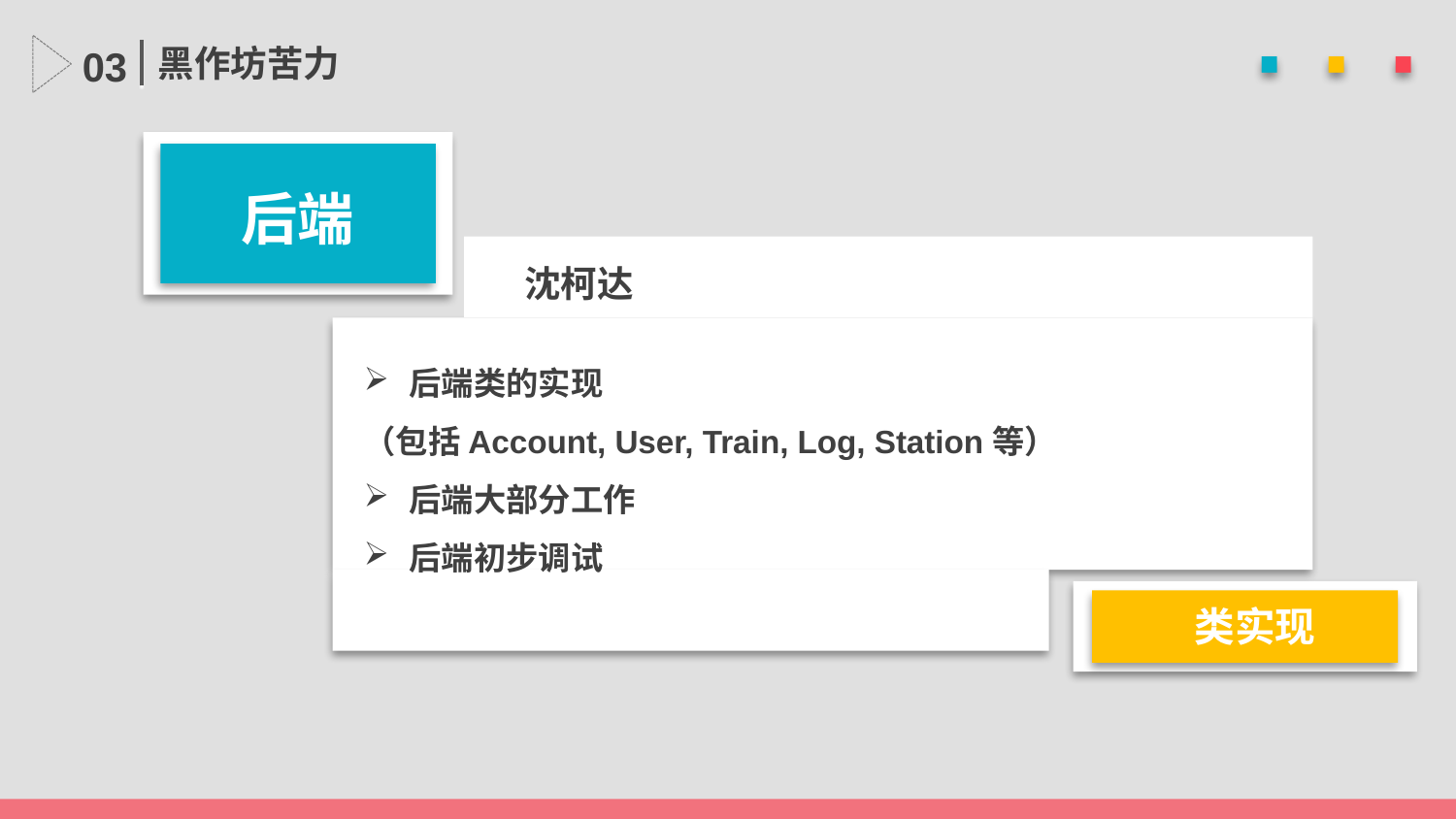

· · ·

黑作坊苦力
03

后端

沈柯达
后端类的实现
（包括Account, User, Train, Log, Station等）
后端大部分工作
后端初步调试

类实现